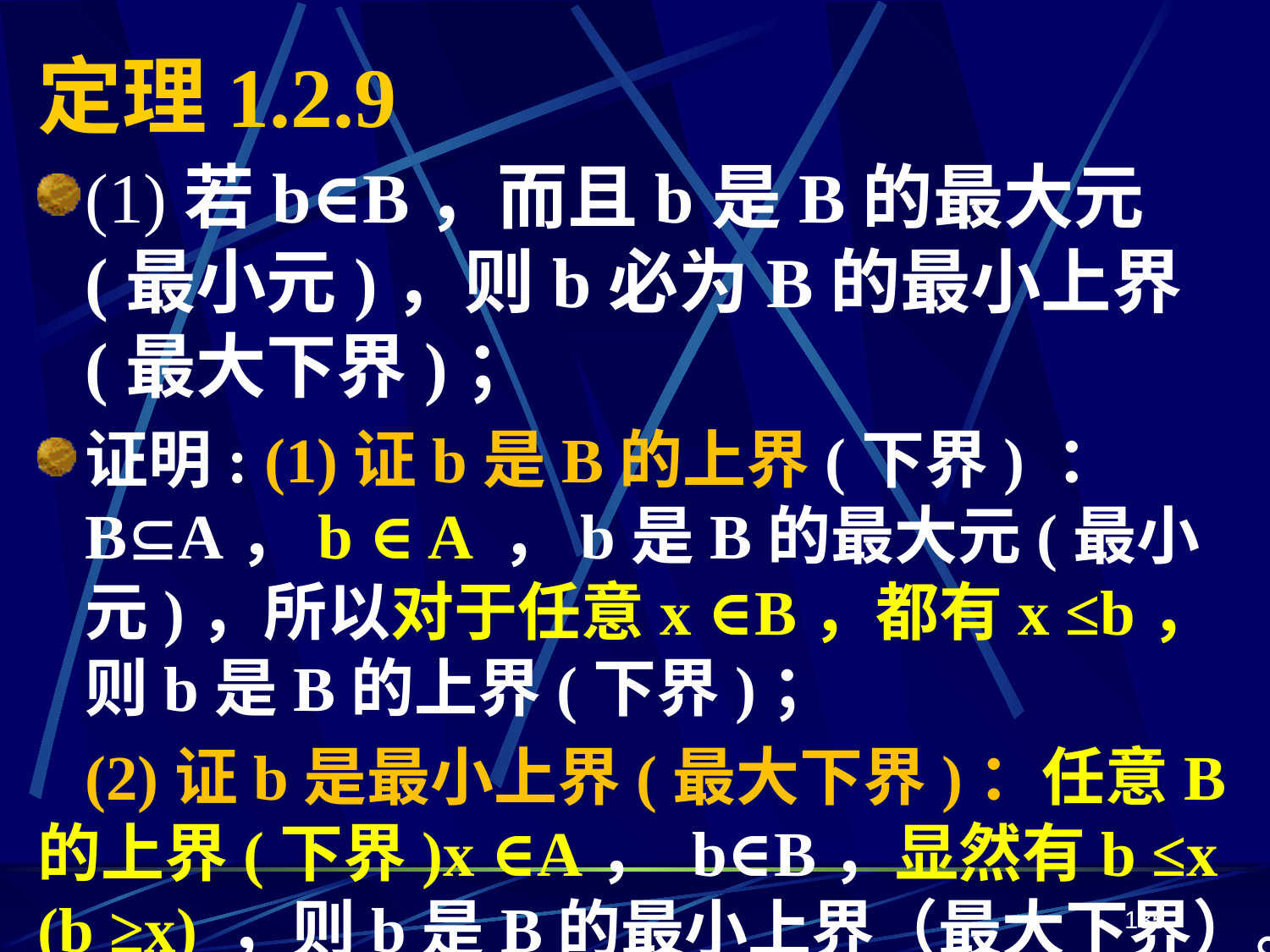

# 定理1.2.9
(1)若b∈B，而且b是B的最大元(最小元)，则b必为B的最小上界(最大下界)；
证明: (1)证b是B的上界(下界) ： B⊆A，b ∈ A ，b是B的最大元(最小元)，所以对于任意x ∈B，都有x ≤b，则b是B的上界(下界)；
   (2)证b是最小上界(最大下界)：任意B的上界(下界)x ∈A， b∈B，显然有b ≤x (b ≥x) ，则b是B的最小上界（最大下界）。
135